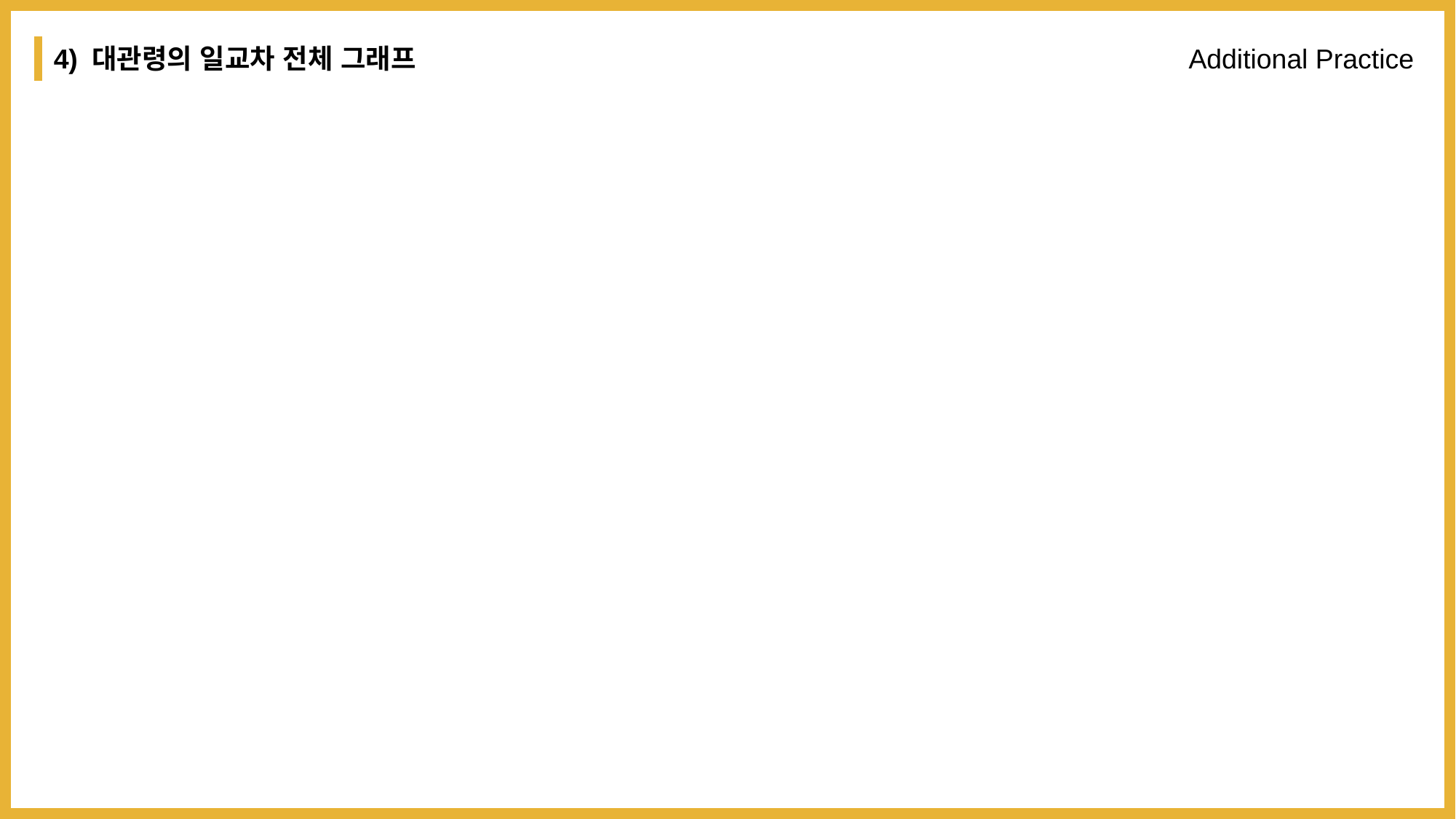

4) 대관령의 일교차 전체 그래프
Additional Practice